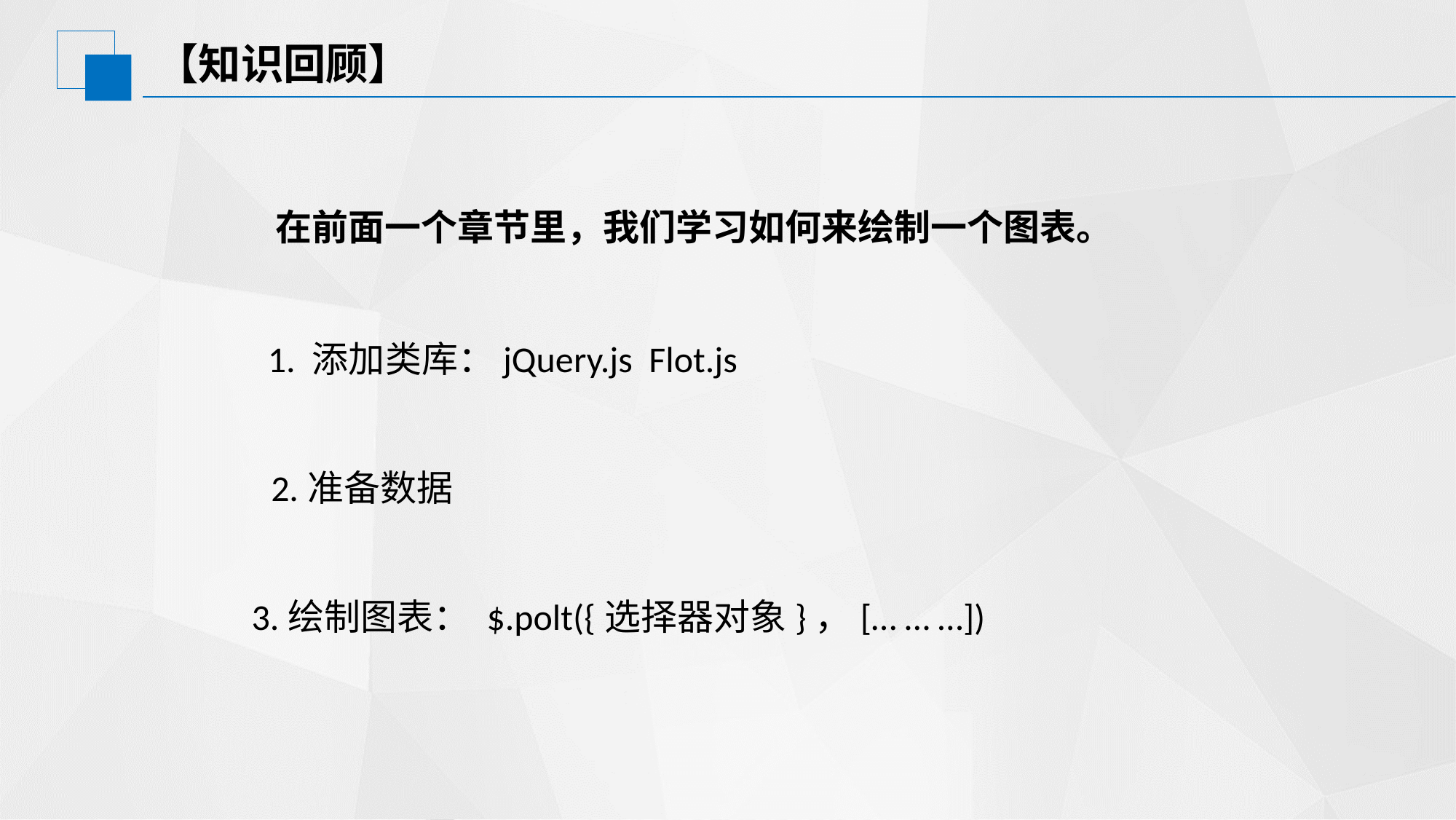

# 【知识回顾】
在前面一个章节里，我们学习如何来绘制一个图表。
1. 添加类库：jQuery.js  Flot.js
2.准备数据
3.绘制图表： $.polt({选择器对象}，[… … …])